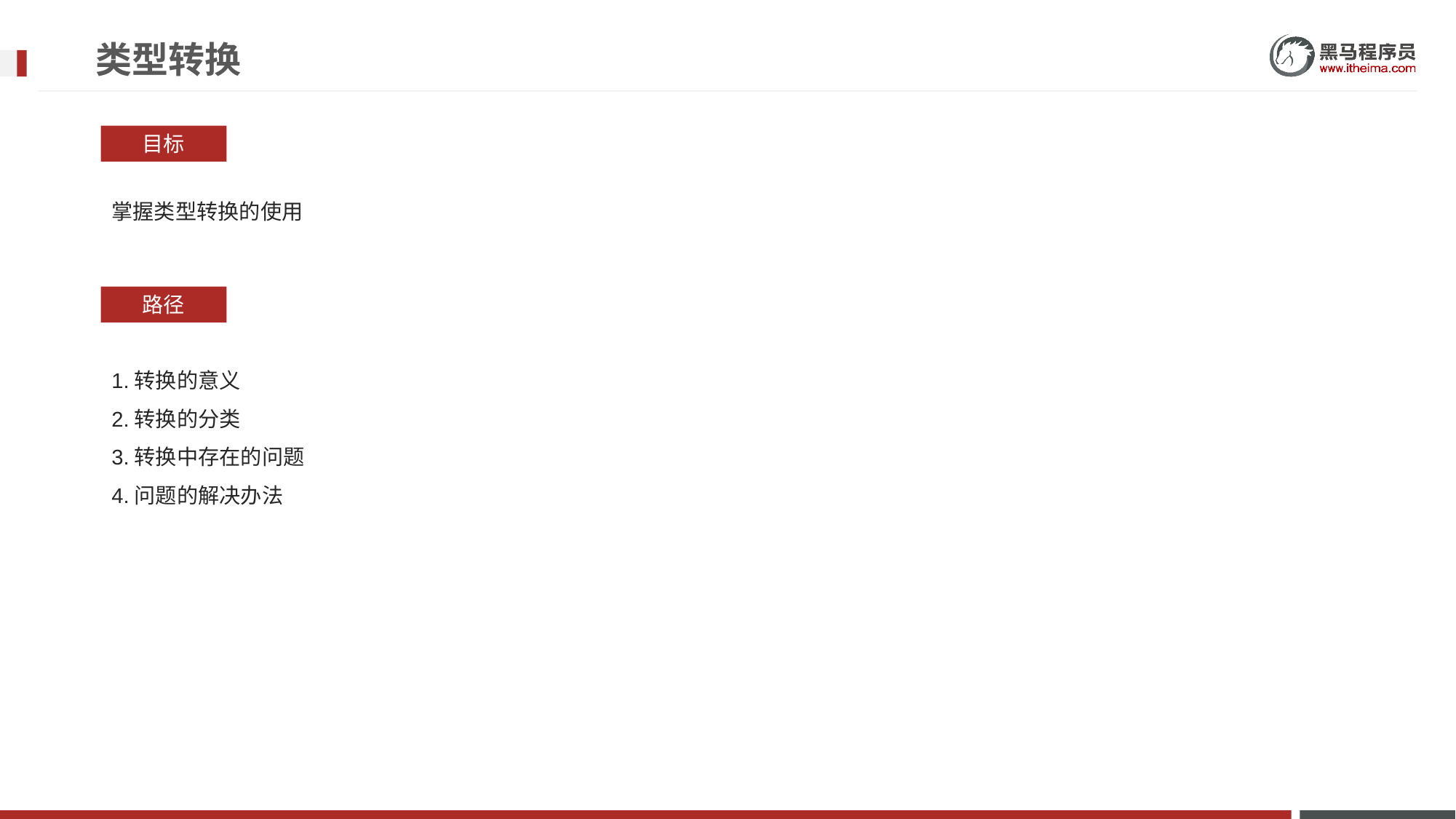

# 类型转换
目标
掌握类型转换的使用
路径
1.转换的意义
2.转换的分类
3.转换中存在的问题
4.问题的解决办法